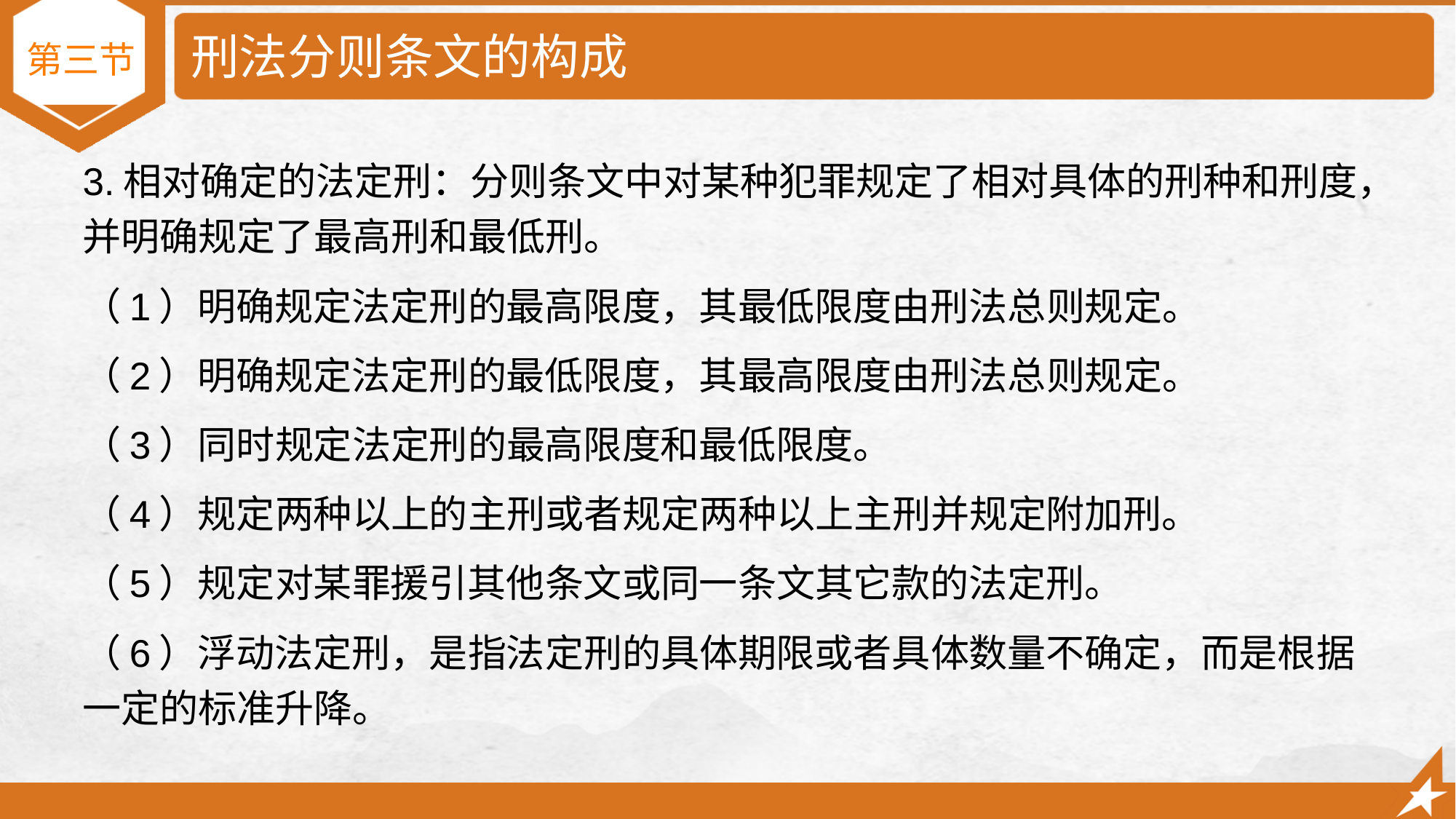

# 刑法分则条文的构成
第三节
3.相对确定的法定刑：分则条文中对某种犯罪规定了相对具体的刑种和刑度，并明确规定了最高刑和最低刑。
（1）明确规定法定刑的最高限度，其最低限度由刑法总则规定。
（2）明确规定法定刑的最低限度，其最高限度由刑法总则规定。
（3）同时规定法定刑的最高限度和最低限度。
（4）规定两种以上的主刑或者规定两种以上主刑并规定附加刑。
（5）规定对某罪援引其他条文或同一条文其它款的法定刑。
（6）浮动法定刑，是指法定刑的具体期限或者具体数量不确定，而是根据一定的标准升降。